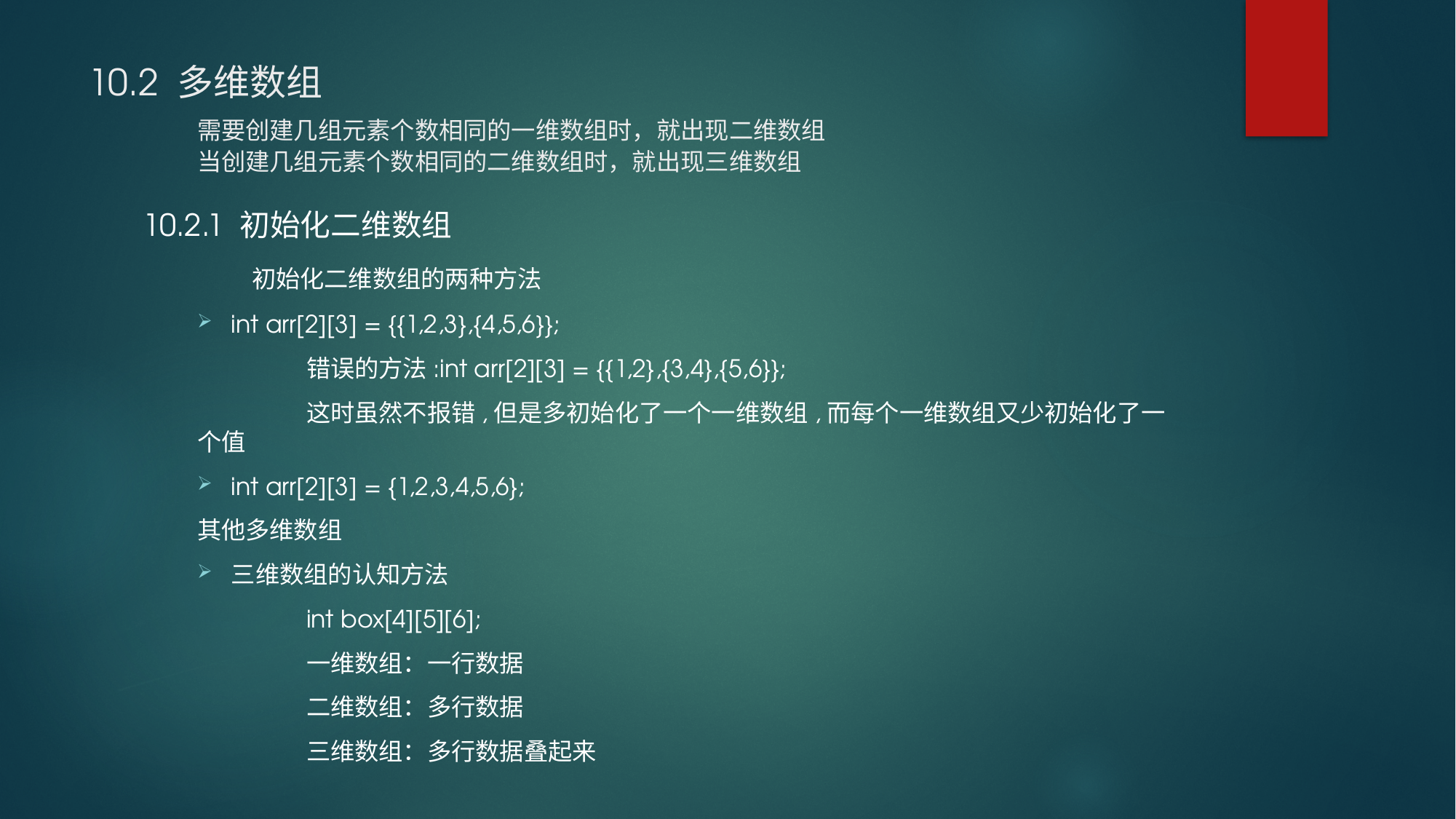

# 10.2 多维数组 需要创建几组元素个数相同的一维数组时，就出现二维数组 当创建几组元素个数相同的二维数组时，就出现三维数组
10.2.1 初始化二维数组
	初始化二维数组的两种方法
int arr[2][3] = {{1,2,3},{4,5,6}};
	错误的方法:int arr[2][3] = {{1,2},{3,4},{5,6}};
	这时虽然不报错,但是多初始化了一个一维数组,而每个一维数组又少初始化了一个值
int arr[2][3] = {1,2,3,4,5,6};
其他多维数组
三维数组的认知方法
	int box[4][5][6];
	一维数组：一行数据
	二维数组：多行数据
	三维数组：多行数据叠起来